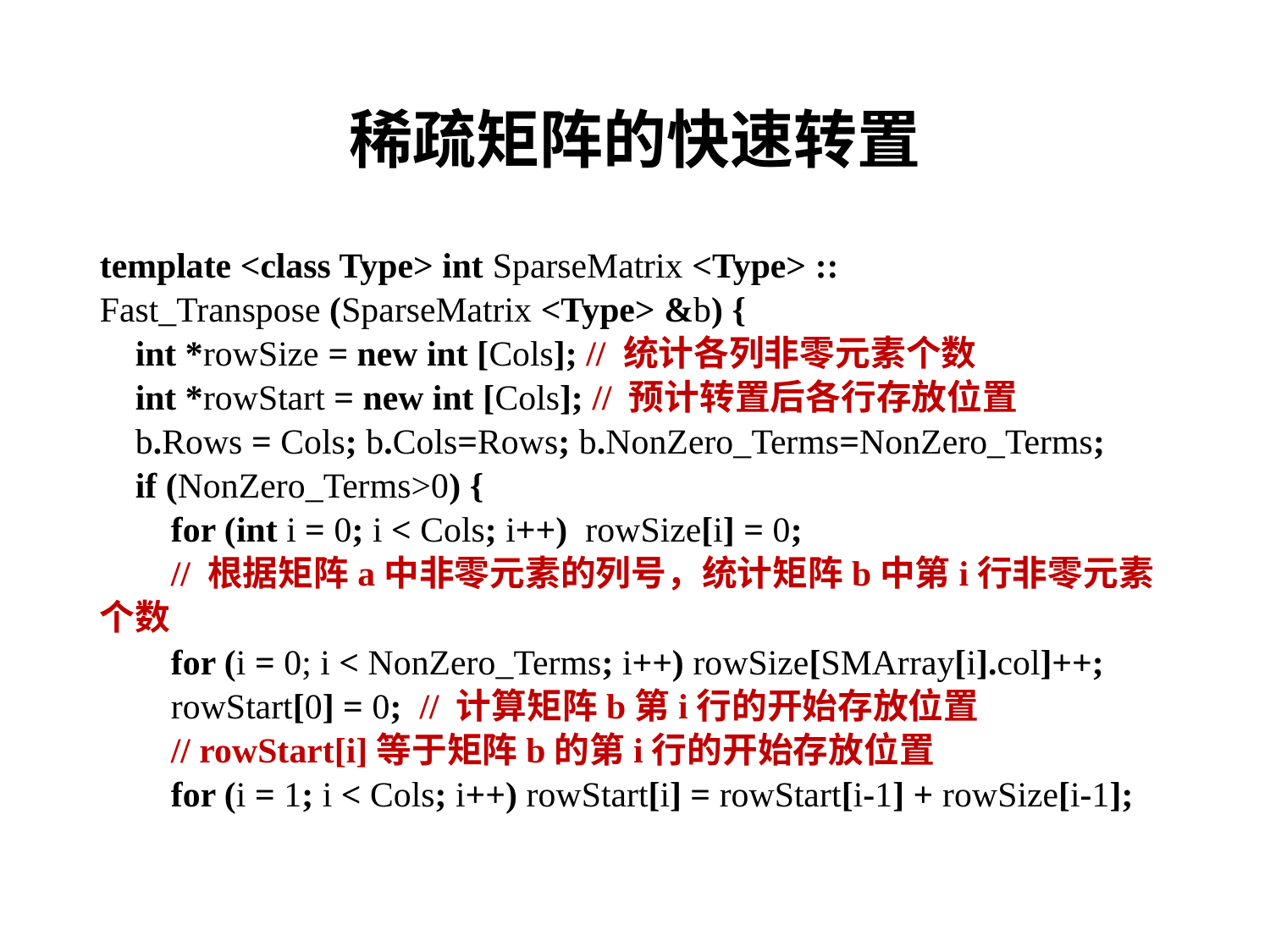

# 稀疏矩阵的快速转置
template <class Type> int SparseMatrix <Type> ::
Fast_Transpose (SparseMatrix <Type> &b) {
    int *rowSize = new int [Cols]; // 统计各列非零元素个数
    int *rowStart = new int [Cols]; // 预计转置后各行存放位置
    b.Rows = Cols; b.Cols=Rows; b.NonZero_Terms=NonZero_Terms;
    if (NonZero_Terms>0) {
        for (int i = 0; i < Cols; i++)  rowSize[i] = 0;
        // 根据矩阵a中非零元素的列号，统计矩阵b中第i行非零元素个数
        for (i = 0; i < NonZero_Terms; i++) rowSize[SMArray[i].col]++;
        rowStart[0] = 0;  // 计算矩阵b第i行的开始存放位置
        // rowStart[i]等于矩阵b的第i行的开始存放位置
        for (i = 1; i < Cols; i++) rowStart[i] = rowStart[i-1] + rowSize[i-1];